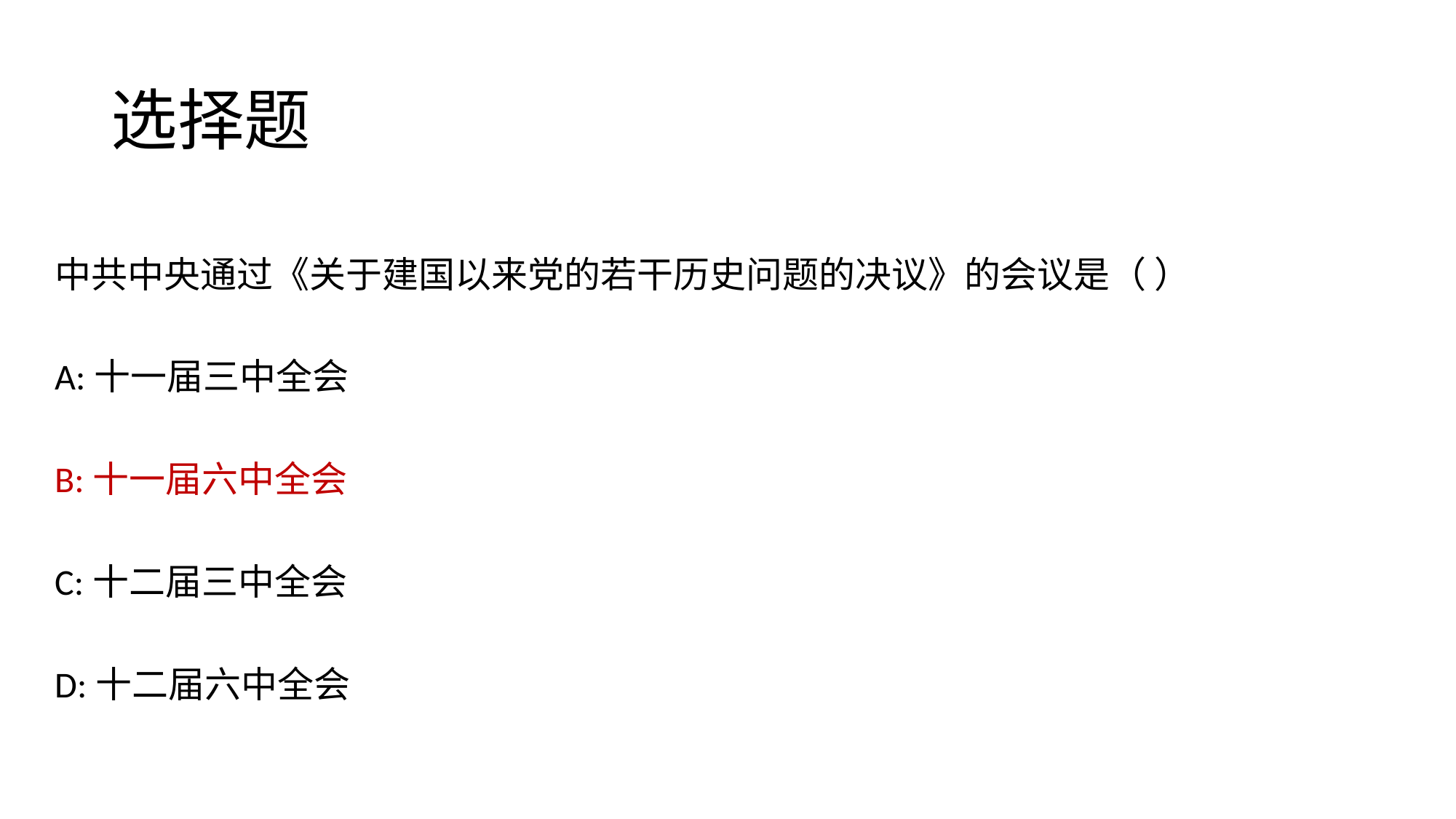

# 选择题
中共中央通过《关于建国以来党的若干历史问题的决议》的会议是（ ）
A:十一届三中全会
B:十一届六中全会
C:十二届三中全会
D:十二届六中全会